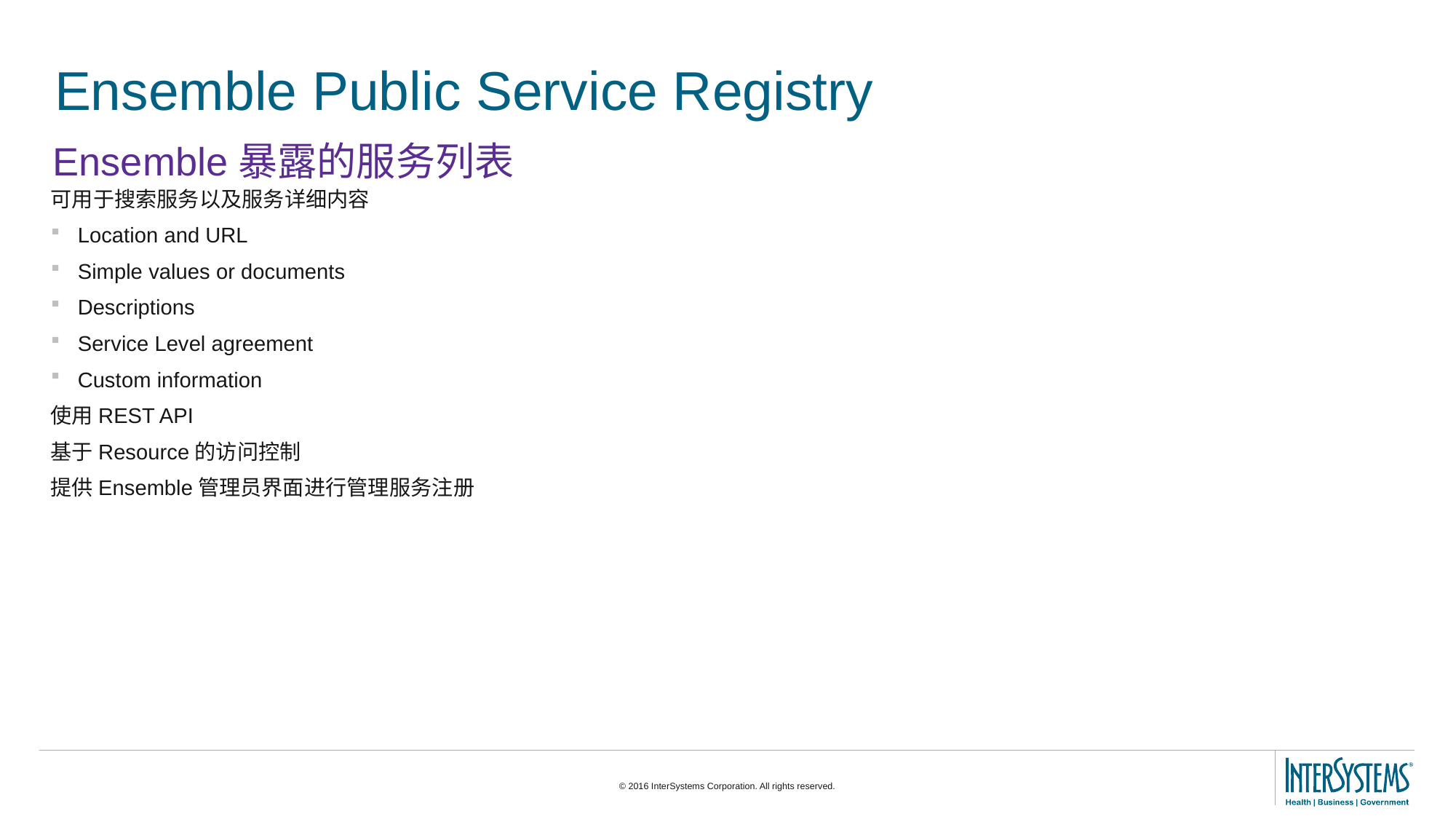

# Ensemble Public Service Registry
Ensemble暴露的服务列表
可用于搜索服务以及服务详细内容
Location and URL
Simple values or documents
Descriptions
Service Level agreement
Custom information
使用REST API
基于Resource的访问控制
提供Ensemble管理员界面进行管理服务注册